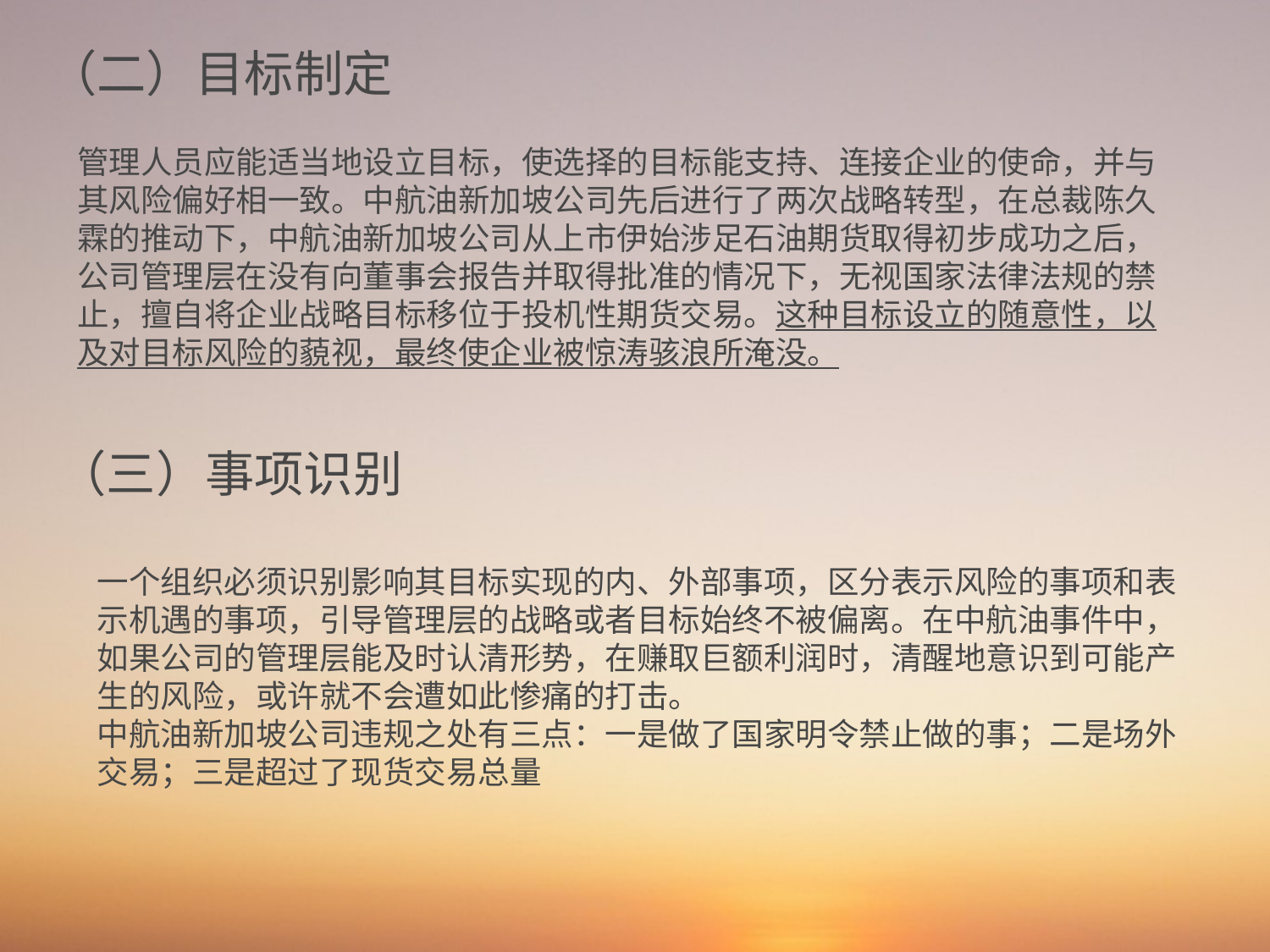

（二）目标制定
管理人员应能适当地设立目标，使选择的目标能支持、连接企业的使命，并与其风险偏好相一致。中航油新加坡公司先后进行了两次战略转型，在总裁陈久霖的推动下，中航油新加坡公司从上市伊始涉足石油期货取得初步成功之后，公司管理层在没有向董事会报告并取得批准的情况下，无视国家法律法规的禁止，擅自将企业战略目标移位于投机性期货交易。这种目标设立的随意性，以及对目标风险的藐视，最终使企业被惊涛骇浪所淹没。
（三）事项识别
一个组织必须识别影响其目标实现的内、外部事项，区分表示风险的事项和表示机遇的事项，引导管理层的战略或者目标始终不被偏离。在中航油事件中，如果公司的管理层能及时认清形势，在赚取巨额利润时，清醒地意识到可能产生的风险，或许就不会遭如此惨痛的打击。
中航油新加坡公司违规之处有三点：一是做了国家明令禁止做的事；二是场外交易；三是超过了现货交易总量